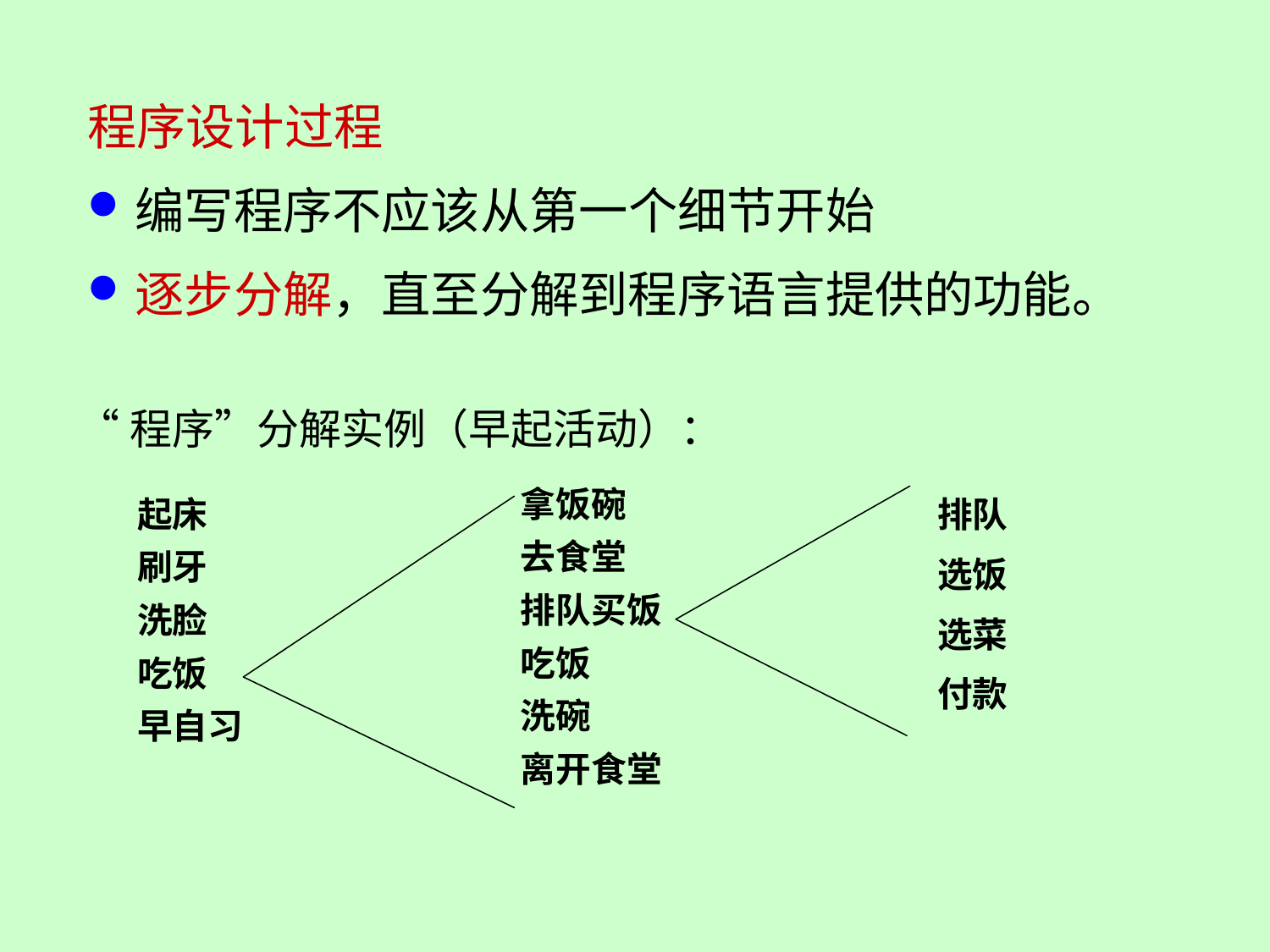

程序设计过程
编写程序不应该从第一个细节开始
逐步分解，直至分解到程序语言提供的功能。
“程序”分解实例（早起活动）：
拿饭碗
去食堂
排队买饭
吃饭
洗碗
离开食堂

排队
选饭
选菜
付款
起床
刷牙
洗脸
吃饭
早自习

23